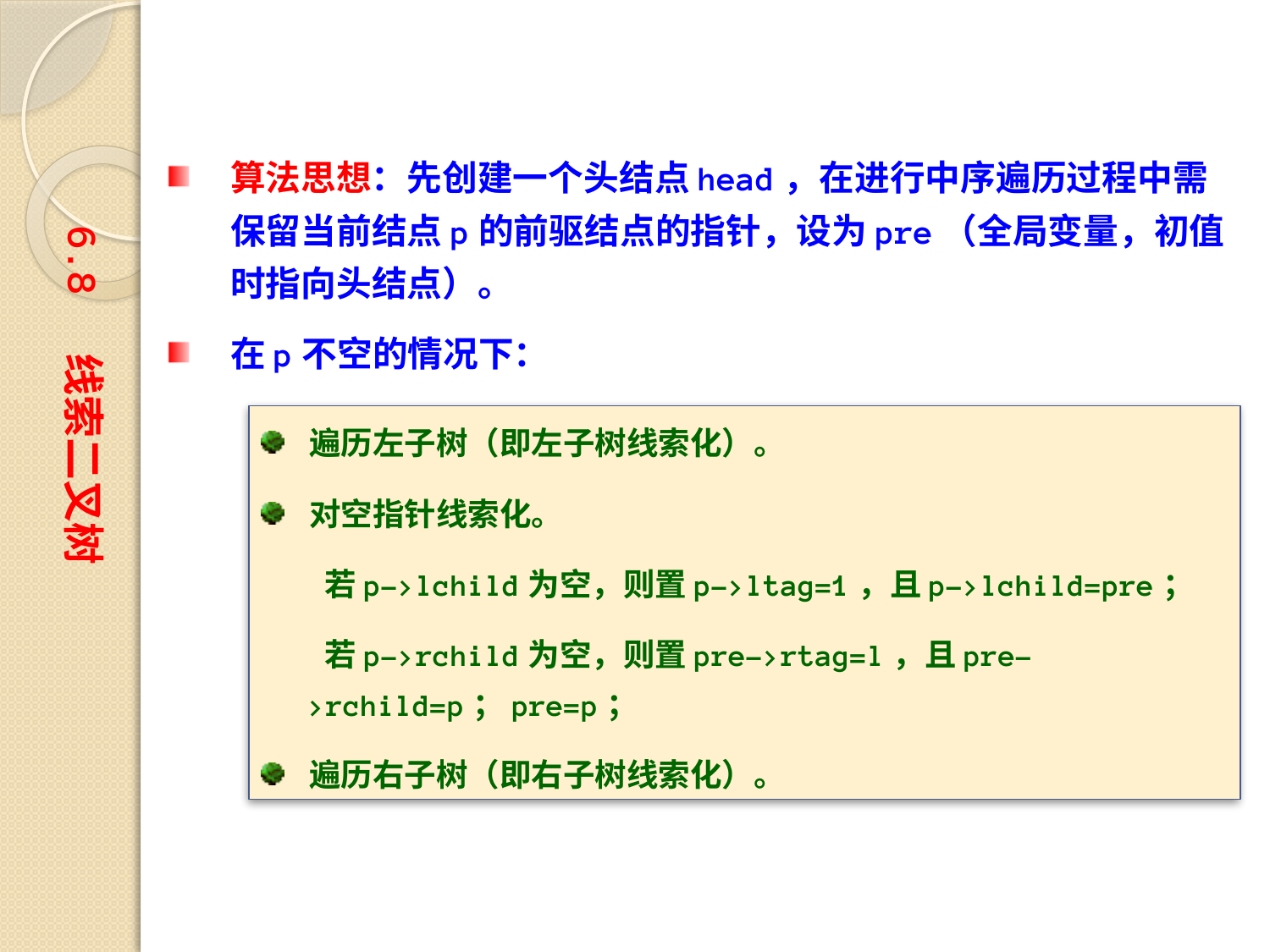

算法思想：先创建一个头结点head，在进行中序遍历过程中需保留当前结点p的前驱结点的指针，设为pre（全局变量，初值时指向头结点）。
在p不空的情况下：
6.8  线索二叉树
遍历左子树（即左子树线索化）。
对空指针线索化。
　　若p->lchild为空，则置p->ltag=1，且p->lchild=pre；
　　若p->rchild为空，则置pre->rtag=l，且pre->rchild=p；pre=p；
遍历右子树（即右子树线索化）。